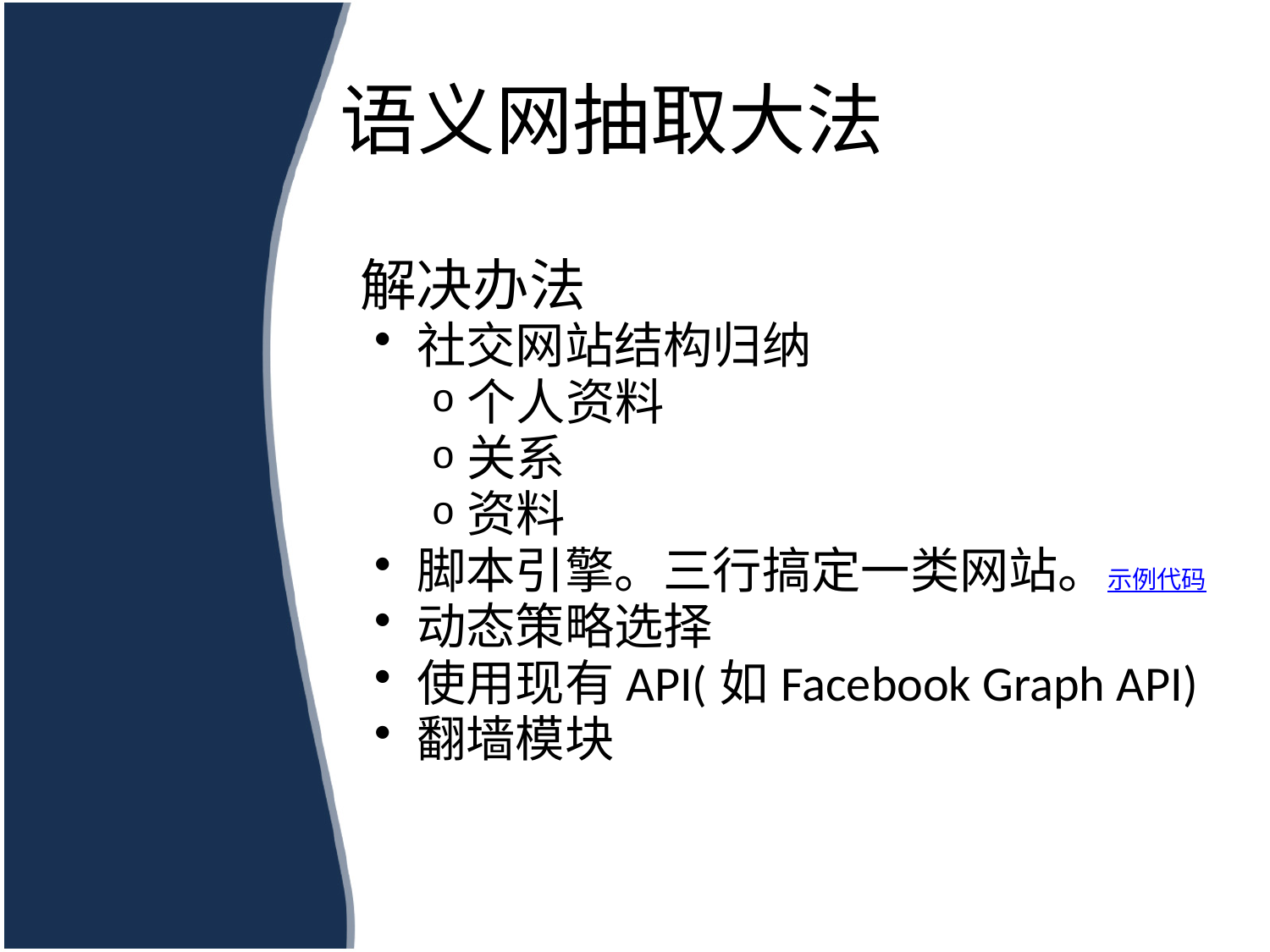

# 语义网抽取大法
解决办法
社交网站结构归纳
个人资料
关系
资料
脚本引擎。三行搞定一类网站。示例代码
动态策略选择
使用现有API(如Facebook Graph API)
翻墙模块